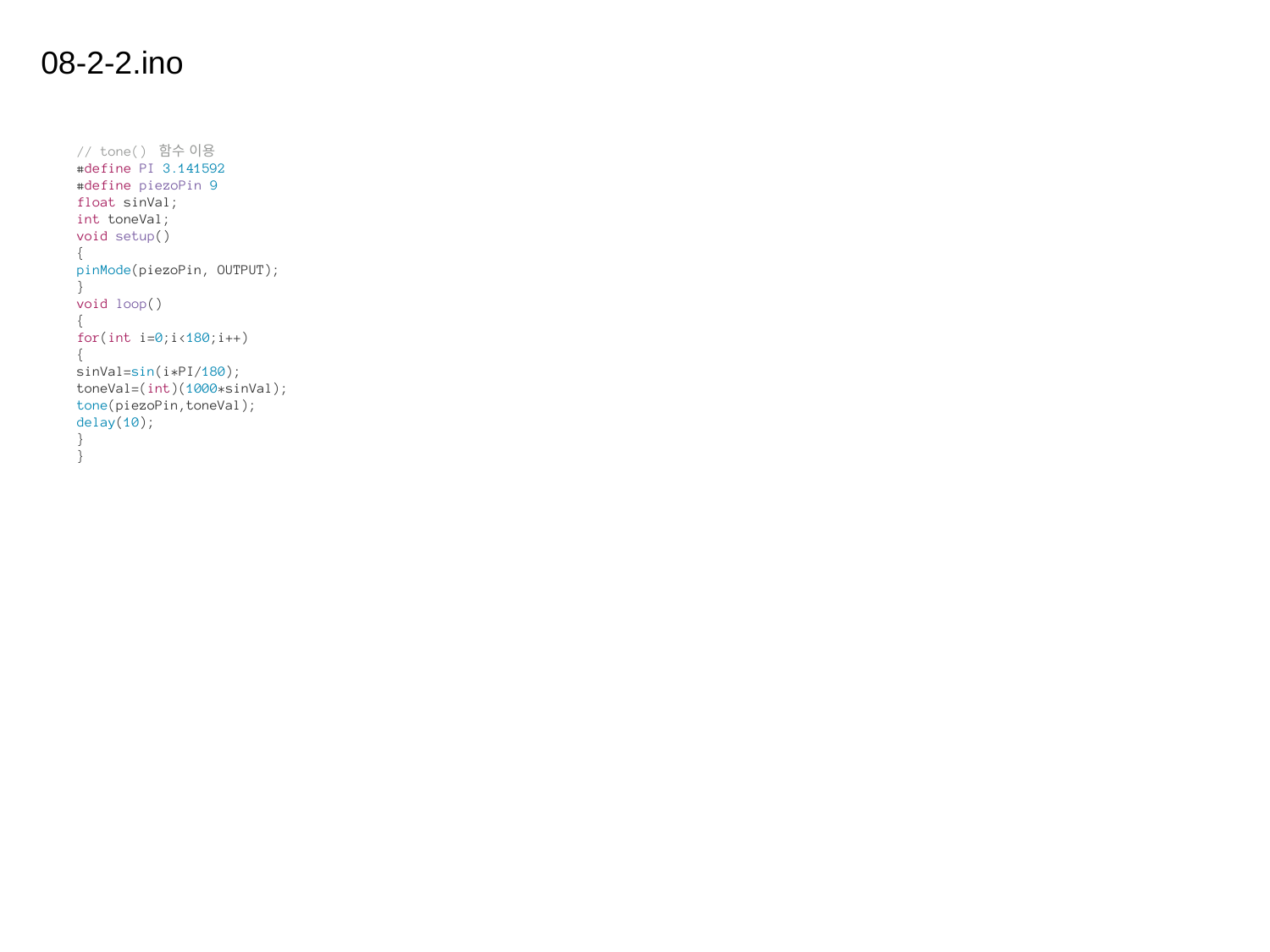

08-2-2.ino
// tone() 함수 이용
#define PI 3.141592
#define piezoPin 9
float sinVal;
int toneVal;
void setup()
{
pinMode(piezoPin, OUTPUT);
}
void loop()
{
for(int i=0;i<180;i++)
{
sinVal=sin(i*PI/180);
toneVal=(int)(1000*sinVal);
tone(piezoPin,toneVal);
delay(10);
}
}